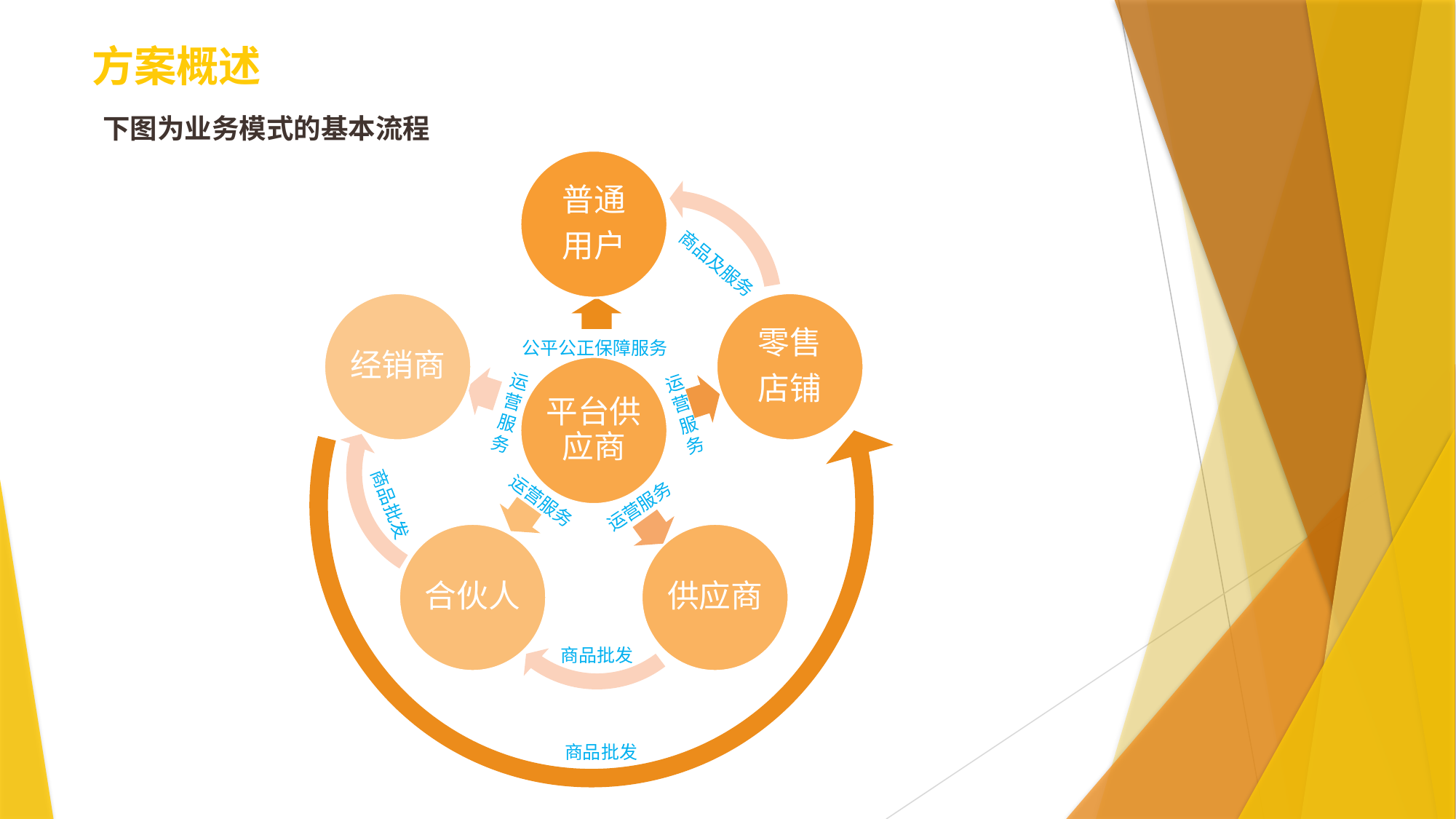

# 方案概述
下图为业务模式的基本流程
平台供应商

普通
用户

零售
店铺

供应商

合伙人

经销商

商品及服务
公平公正保障服务

运
营
服
务
运
营
服
务

运营服务
商品批发
运营服务
商品批发
商品批发